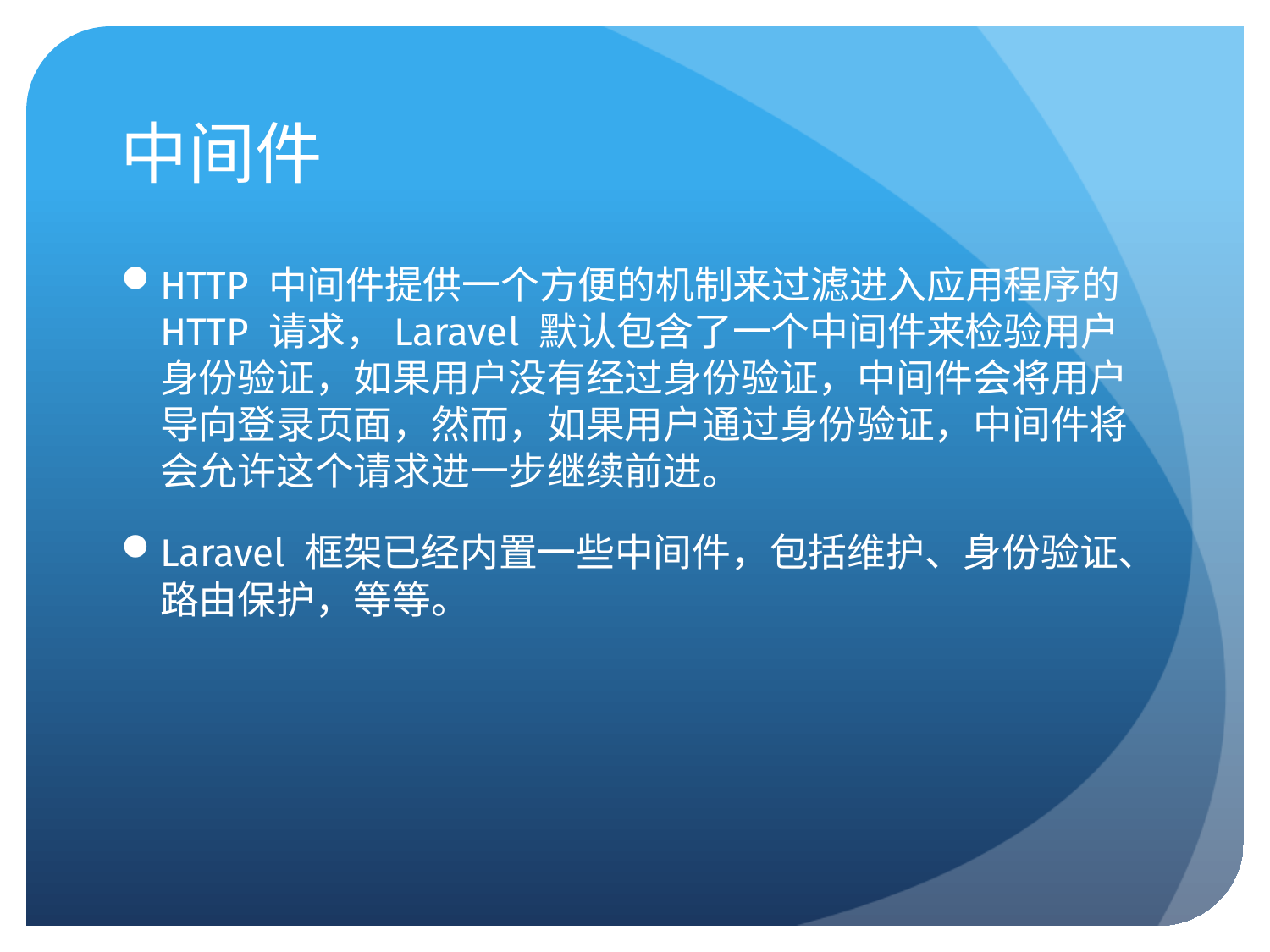

# 中间件
HTTP 中间件提供一个方便的机制来过滤进入应用程序的 HTTP 请求，Laravel 默认包含了一个中间件来检验用户身份验证，如果用户没有经过身份验证，中间件会将用户导向登录页面，然而，如果用户通过身份验证，中间件将会允许这个请求进一步继续前进。
Laravel 框架已经内置一些中间件，包括维护、身份验证、路由保护，等等。